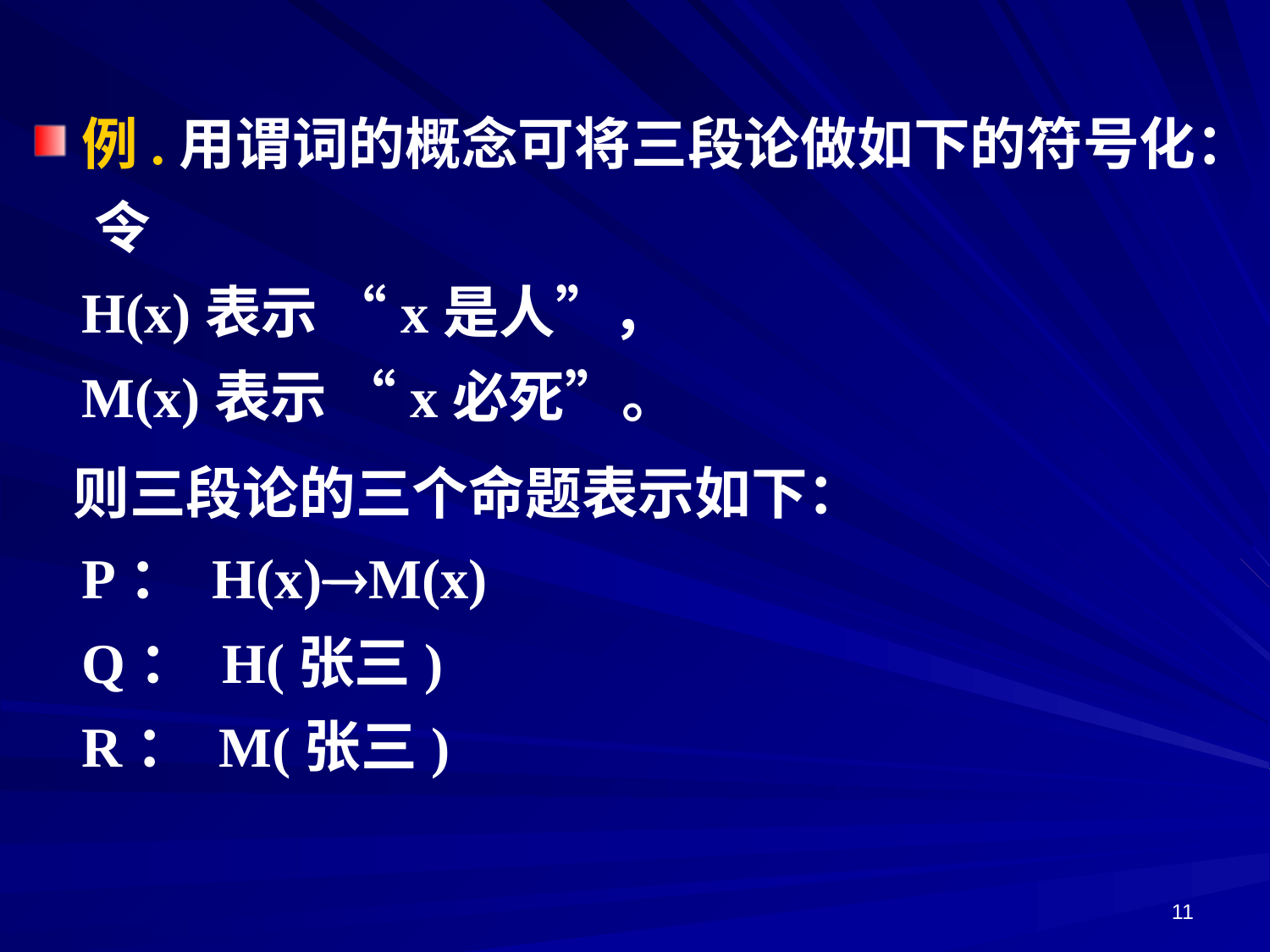

例.用谓词的概念可将三段论做如下的符号化： 令
H(x)表示 “x是人”，
M(x)表示 “x必死”。
  则三段论的三个命题表示如下：
P： H(x)→M(x)
Q： H(张三)
R： M(张三)
11